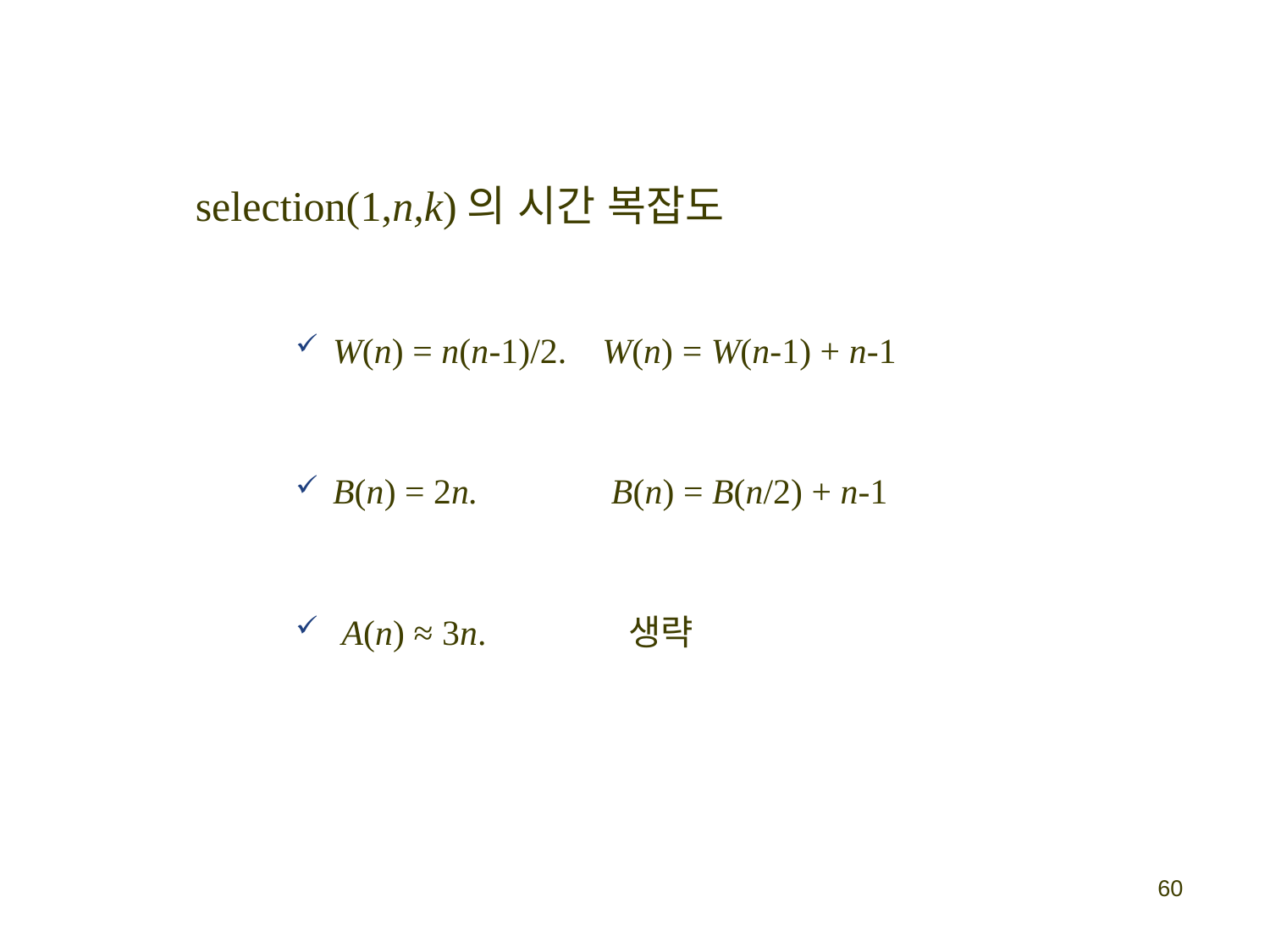

selection(1,n,k)의 시간 복잡도

W(n) = n(n-1)/2.    W(n) = W(n-1) + n-1

B(n) = 2n.               B(n) = B(n/2) + n-1

 A(n) ≈ 3n.               생략
60